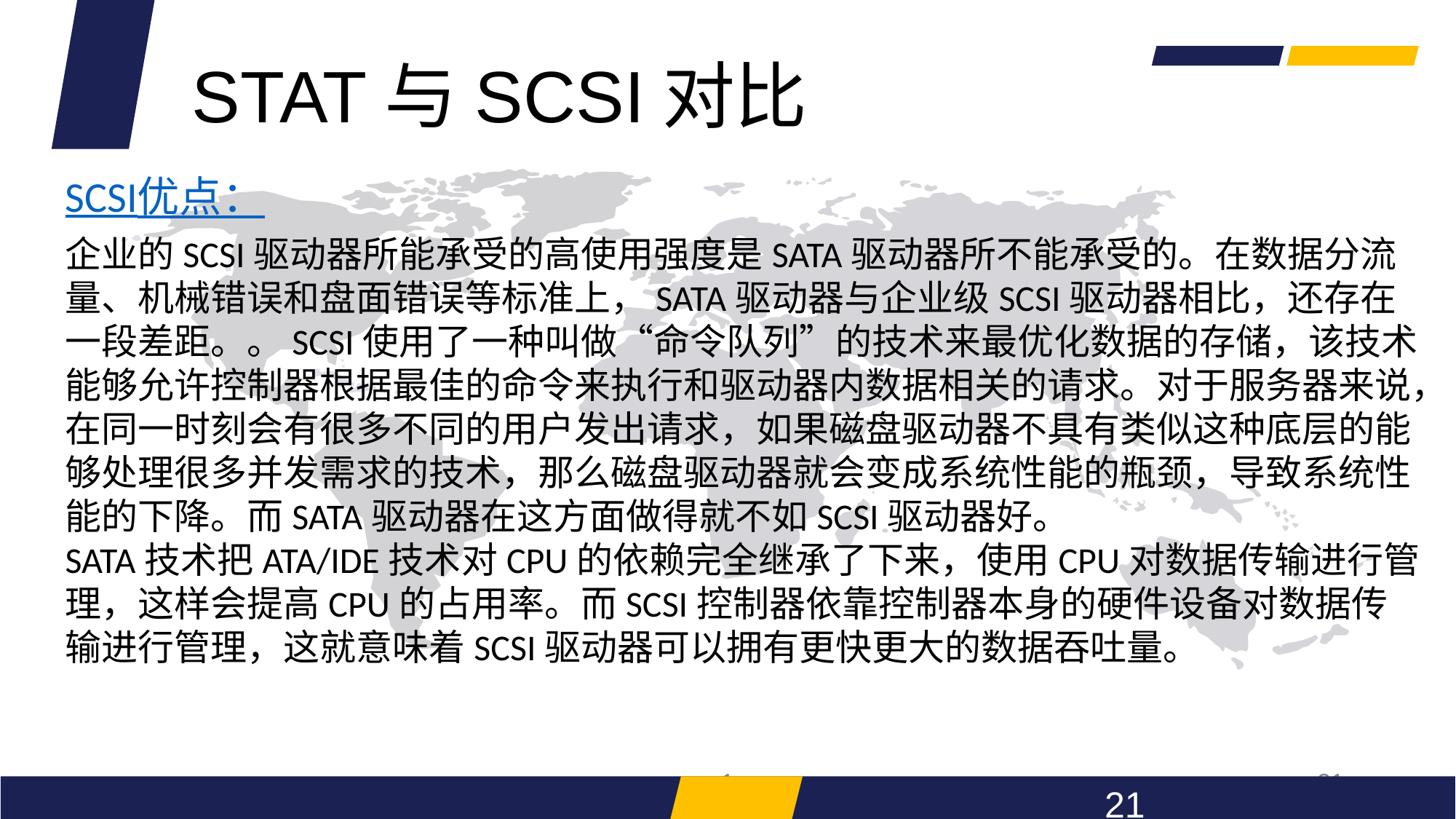

STAT与SCSI对比

SCSI优点：
企业的SCSI驱动器所能承受的高使用强度是SATA驱动器所不能承受的。在数据分流量、机械错误和盘面错误等标准上，SATA驱动器与企业级SCSI驱动器相比，还存在一段差距。。SCSI使用了一种叫做“命令队列”的技术来最优化数据的存储，该技术能够允许控制器根据最佳的命令来执行和驱动器内数据相关的请求。对于服务器来说，在同一时刻会有很多不同的用户发出请求，如果磁盘驱动器不具有类似这种底层的能够处理很多并发需求的技术，那么磁盘驱动器就会变成系统性能的瓶颈，导致系统性能的下降。而SATA驱动器在这方面做得就不如SCSI驱动器好。
SATA技术把ATA/IDE技术对CPU的依赖完全继承了下来，使用CPU对数据传输进行管理，这样会提高CPU的占用率。而SCSI控制器依靠控制器本身的硬件设备对数据传输进行管理，这就意味着SCSI驱动器可以拥有更快更大的数据吞吐量。

1
21
21